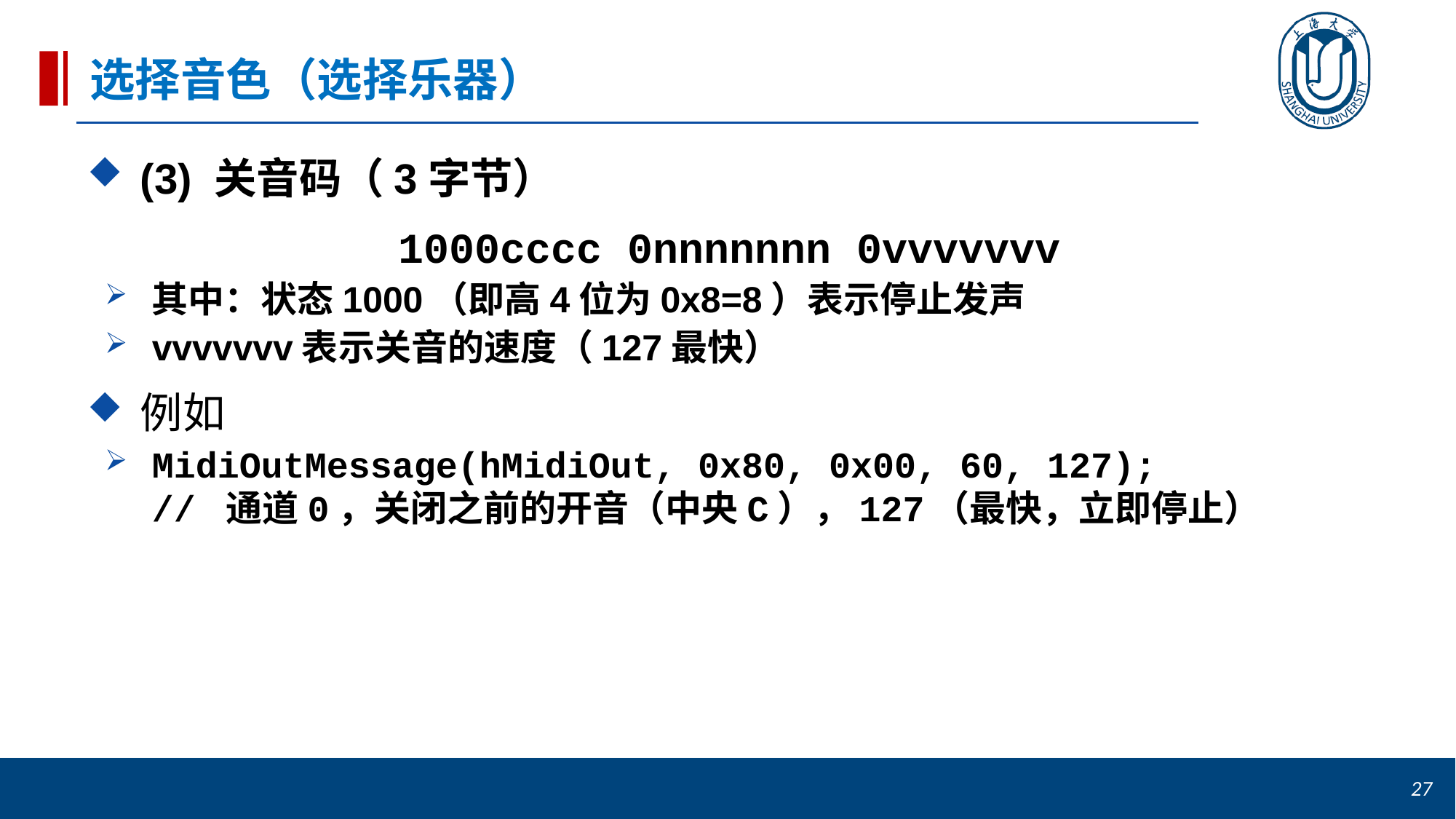

# 选择音色（选择乐器）
(3) 关音码（3字节）
1000cccc 0nnnnnnn 0vvvvvvv
其中：状态1000（即高4位为0x8=8）表示停止发声
vvvvvvv表示关音的速度（127最快）
例如
MidiOutMessage(hMidiOut, 0x80, 0x00, 60, 127);
// 通道0，关闭之前的开音（中央C），127（最快，立即停止）

27